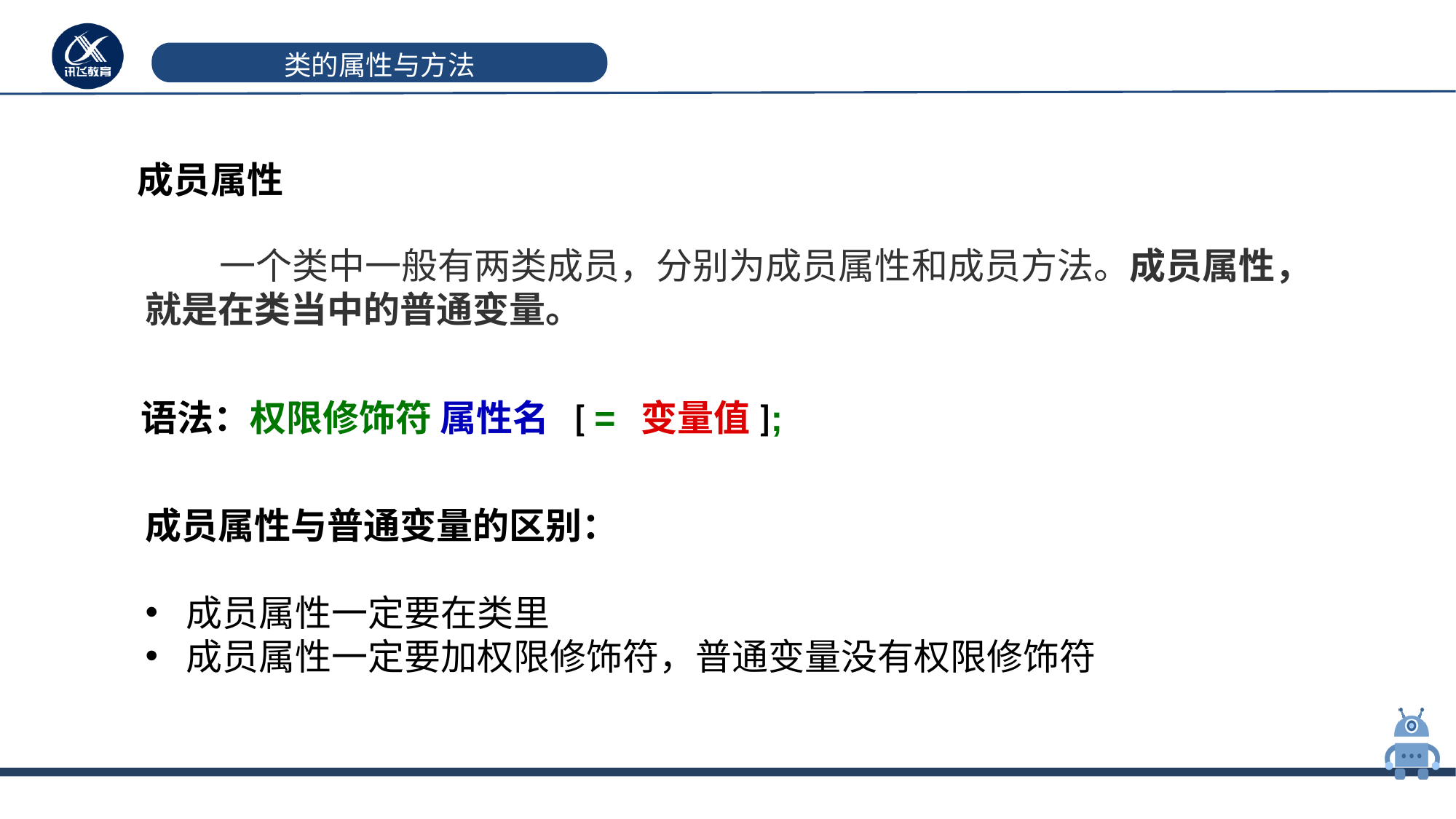

# 类的属性与方法
成员属性
        一个类中一般有两类成员，分别为成员属性和成员方法。成员属性，就是在类当中的普通变量。
语法：权限修饰符 属性名  [ =  变量值];
成员属性与普通变量的区别：

成员属性一定要在类里
成员属性一定要加权限修饰符，普通变量没有权限修饰符